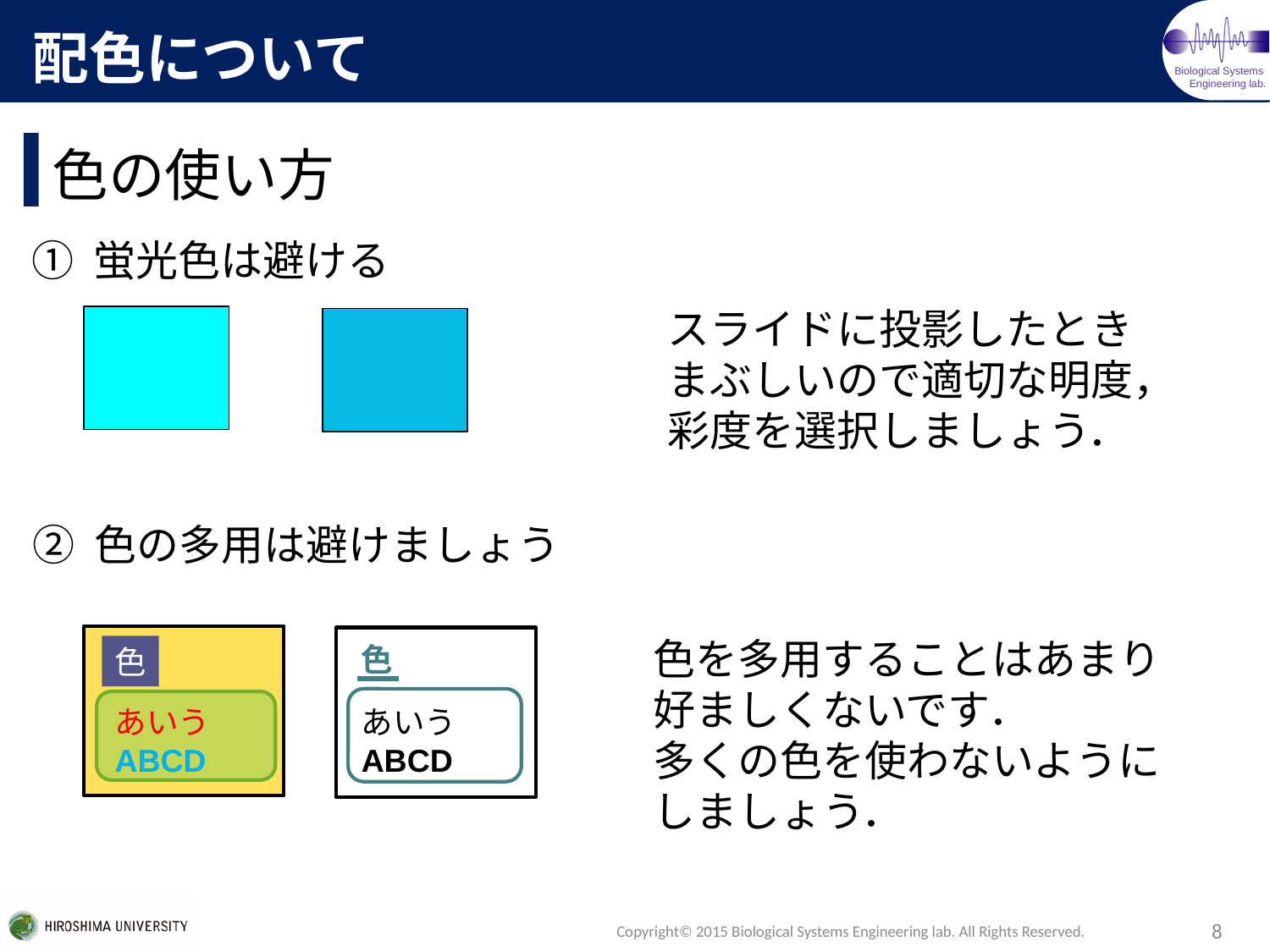

配色について

色の使い方
① 蛍光色は避ける
スライドに投影したときまぶしいので適切な明度，彩度を選択しましょう．

② 色の多用は避けましょう

色を多用することはあまり好ましくないです．
多くの色を使わないようにしましょう．

色
色

あいう
ABCD
あいう
ABCD
Copyright© 2015 Biological Systems Engineering lab. All Rights Reserved.
8